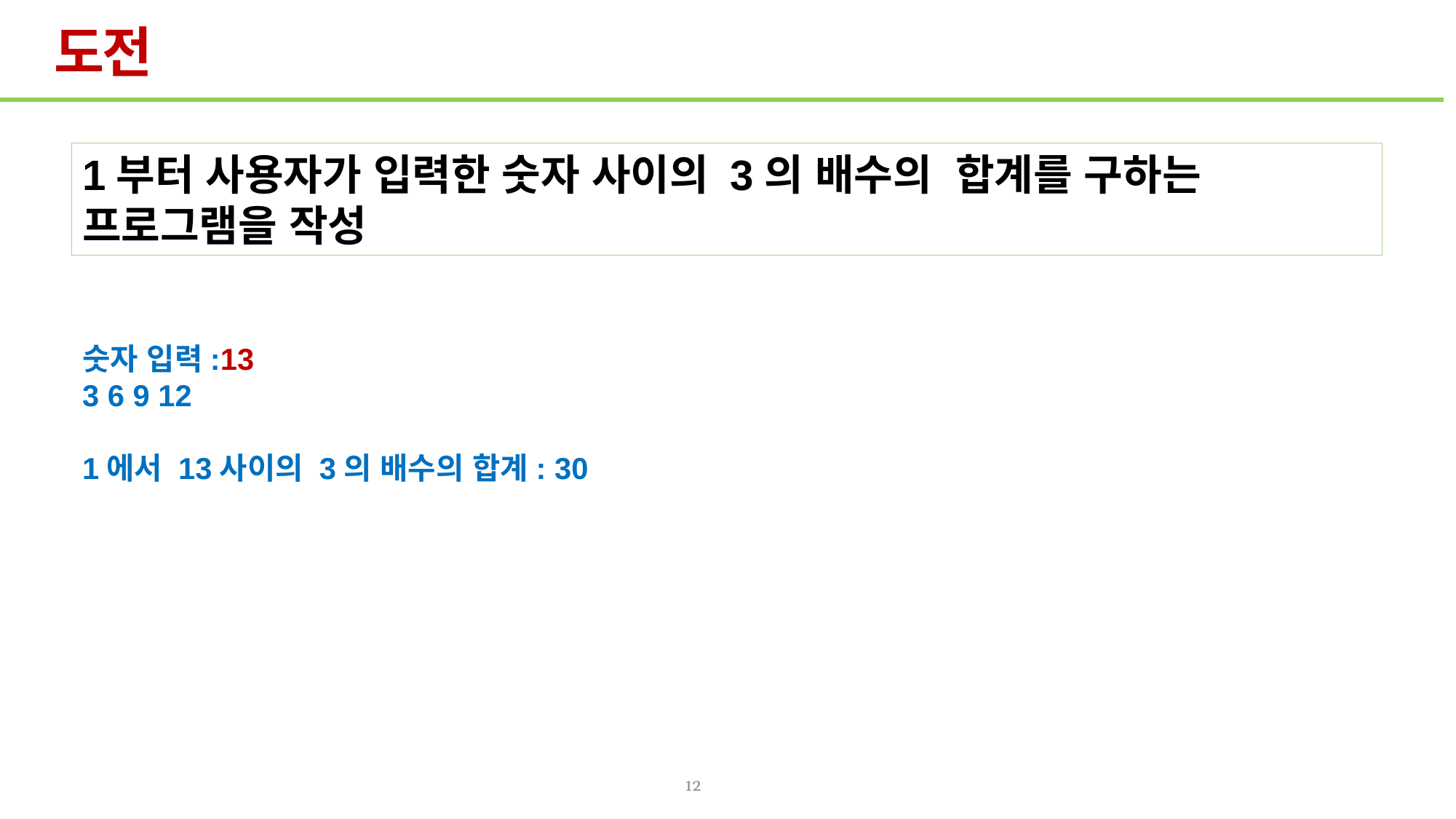

# 도전
1부터 사용자가 입력한 숫자 사이의 3의 배수의  합계를 구하는
프로그램을 작성
숫자 입력:13
3 6 9 12

1에서 13사이의 3의 배수의 합계: 30
12